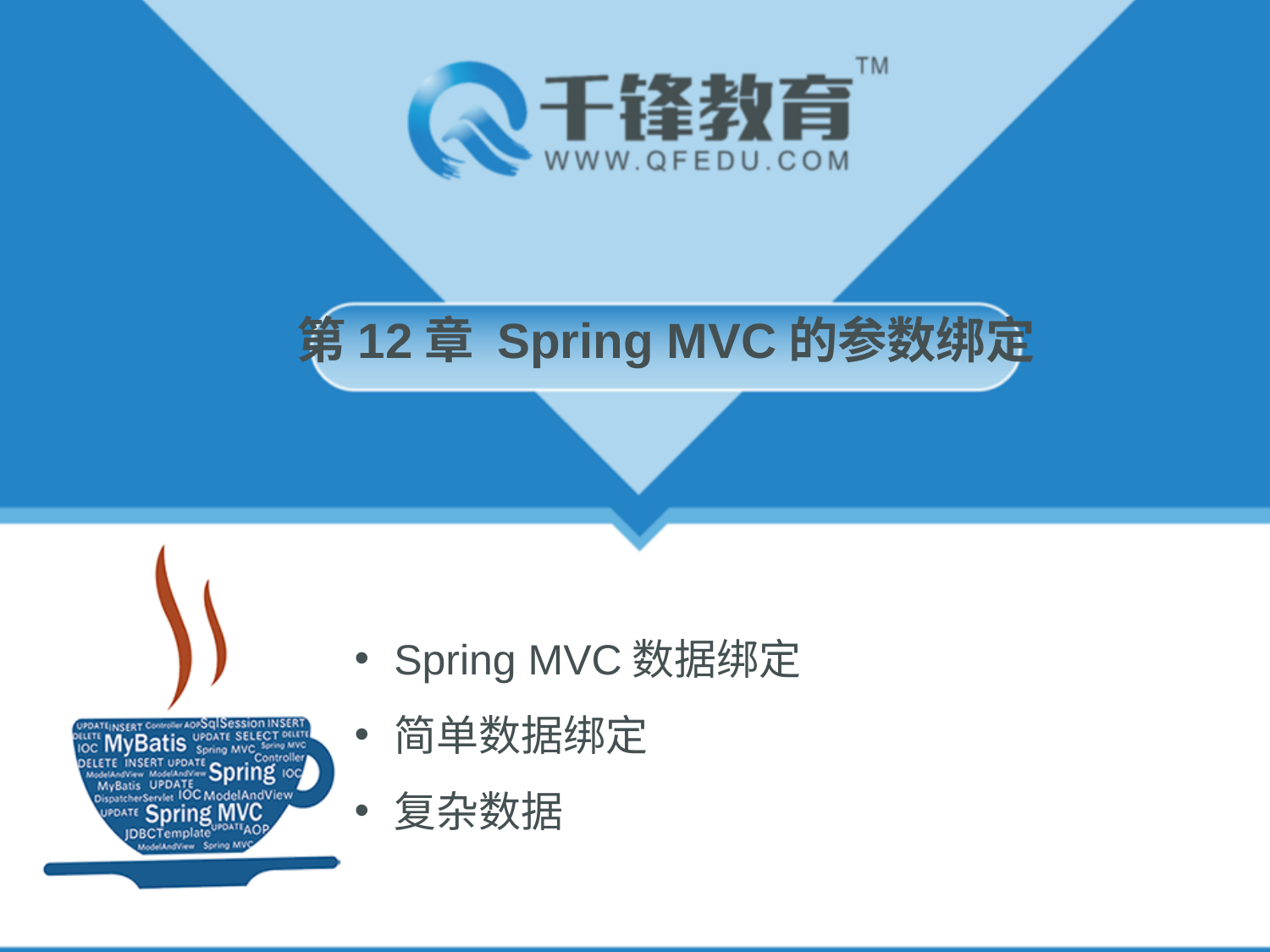

第12章 Spring MVC的参数绑定

Spring MVC数据绑定
简单数据绑定
复杂数据